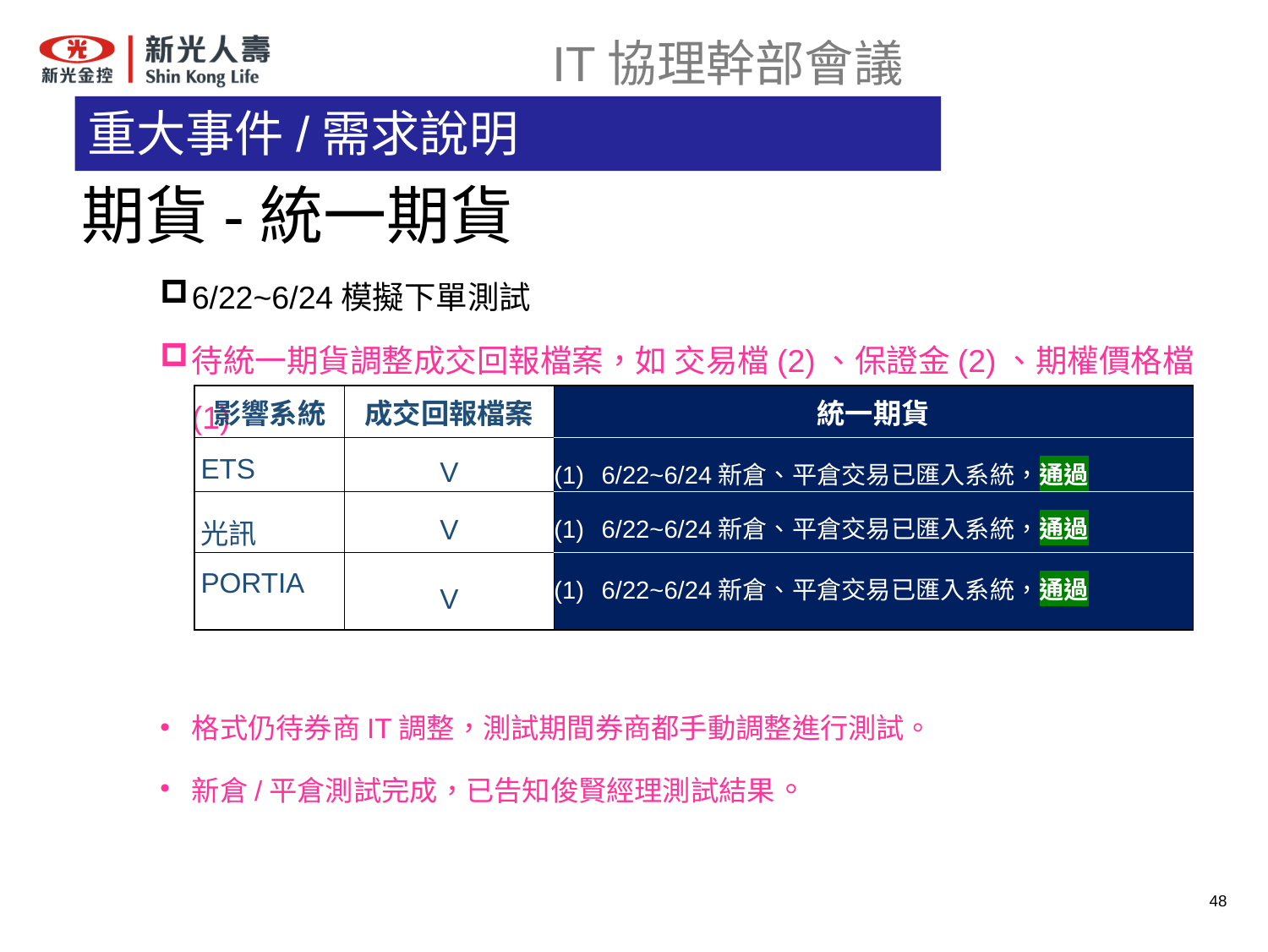

# 重大事件/需求說明
    期貨-統一期貨
6/22~6/24模擬下單測試
待統一期貨調整成交回報檔案，如 交易檔(2)、保證金(2)、期權價格檔(1)

格式仍待券商IT調整，測試期間券商都手動調整進行測試。
新倉/平倉測試完成，已告知俊賢經理測試結果。

| 影響系統 | 成交回報檔案 | 統一期貨 |
| --- | --- | --- |
| ETS | V | 6/22~6/24新倉、平倉交易已匯入系統，通過 |
| 光訊 | V | 6/22~6/24新倉、平倉交易已匯入系統，通過 |
| PORTIA | V | 6/22~6/24新倉、平倉交易已匯入系統，通過 |